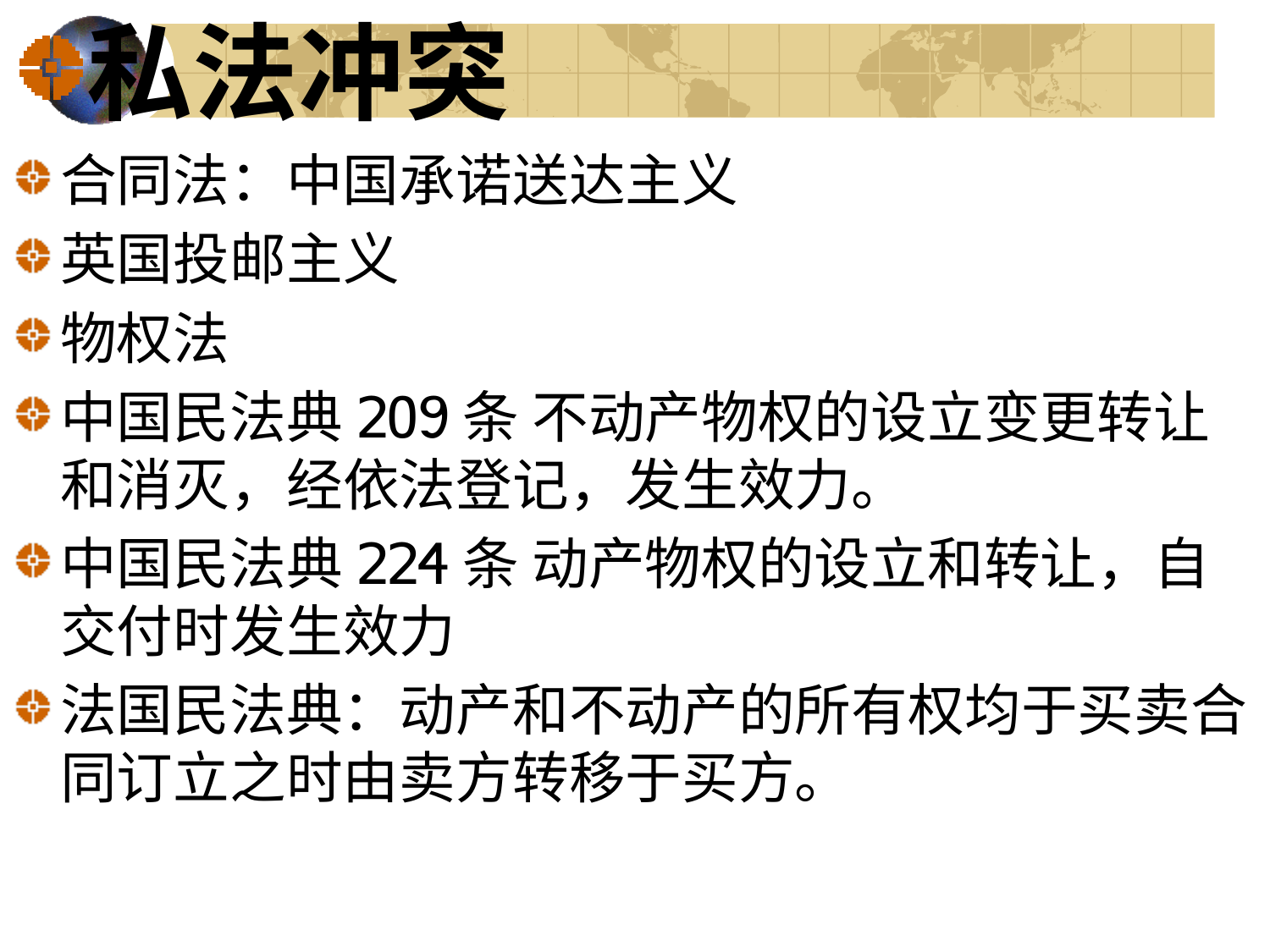

私法冲突
合同法：中国承诺送达主义
英国投邮主义
物权法
中国民法典209条 不动产物权的设立变更转让和消灭，经依法登记，发生效力。
中国民法典224条 动产物权的设立和转让，自交付时发生效力
法国民法典：动产和不动产的所有权均于买卖合同订立之时由卖方转移于买方。